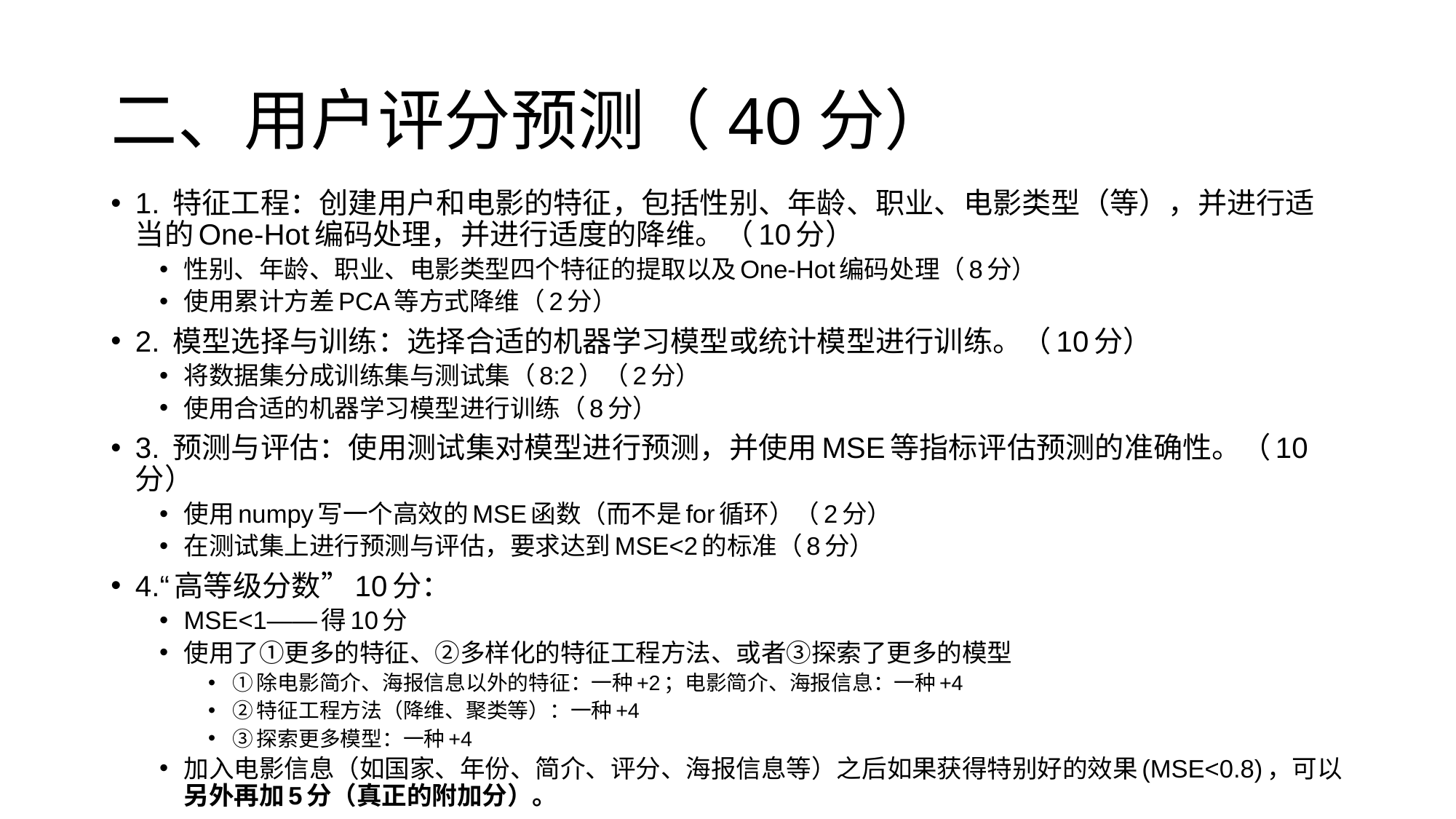

# 二、用户评分预测（40分）
1. 特征工程：创建用户和电影的特征，包括性别、年龄、职业、电影类型（等），并进行适当的One-Hot编码处理，并进行适度的降维。（10分）
性别、年龄、职业、电影类型四个特征的提取以及One-Hot编码处理（8分）
使用累计方差PCA等方式降维（2分）
2. 模型选择与训练：选择合适的机器学习模型或统计模型进行训练。（10分）
将数据集分成训练集与测试集（8:2）（2分）
使用合适的机器学习模型进行训练（8分）
3. 预测与评估：使用测试集对模型进行预测，并使用MSE等指标评估预测的准确性。（10分）
使用numpy写一个高效的MSE函数（而不是for循环）（2分）
在测试集上进行预测与评估，要求达到MSE<2的标准（8分）
4.“高等级分数”10分：
MSE<1——得10分
使用了①更多的特征、②多样化的特征工程方法、或者③探索了更多的模型
①除电影简介、海报信息以外的特征：一种+2；电影简介、海报信息：一种+4
②特征工程方法（降维、聚类等）：一种+4
③探索更多模型：一种+4
加入电影信息（如国家、年份、简介、评分、海报信息等）之后如果获得特别好的效果(MSE<0.8)，可以另外再加5分（真正的附加分）。